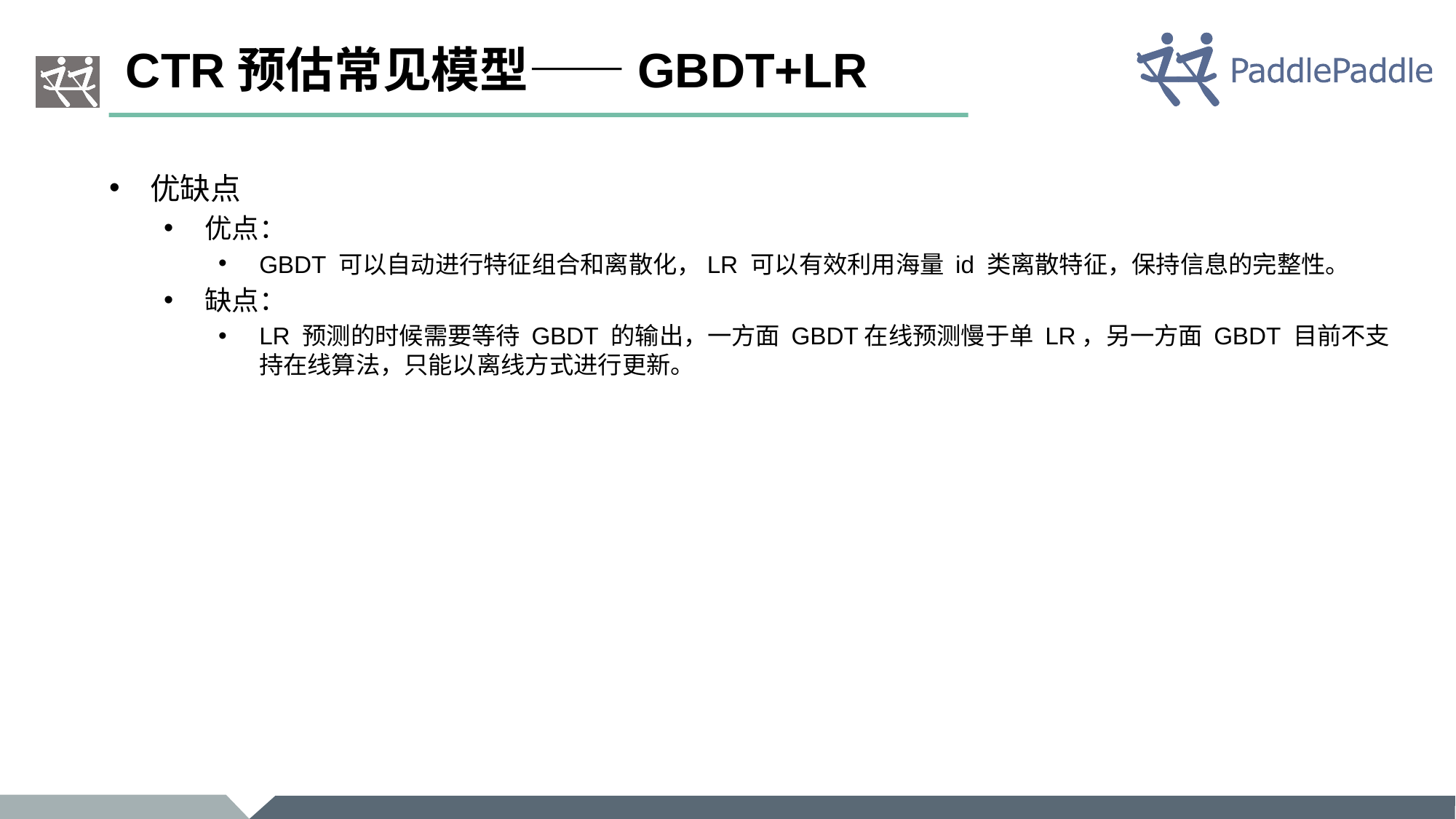

# CTR预估常见模型——GBDT+LR
优缺点
优点：
GBDT 可以自动进行特征组合和离散化，LR 可以有效利用海量 id 类离散特征，保持信息的完整性。
缺点：
LR 预测的时候需要等待 GBDT 的输出，一方面 GBDT在线预测慢于单 LR，另一方面 GBDT 目前不支持在线算法，只能以离线方式进行更新。